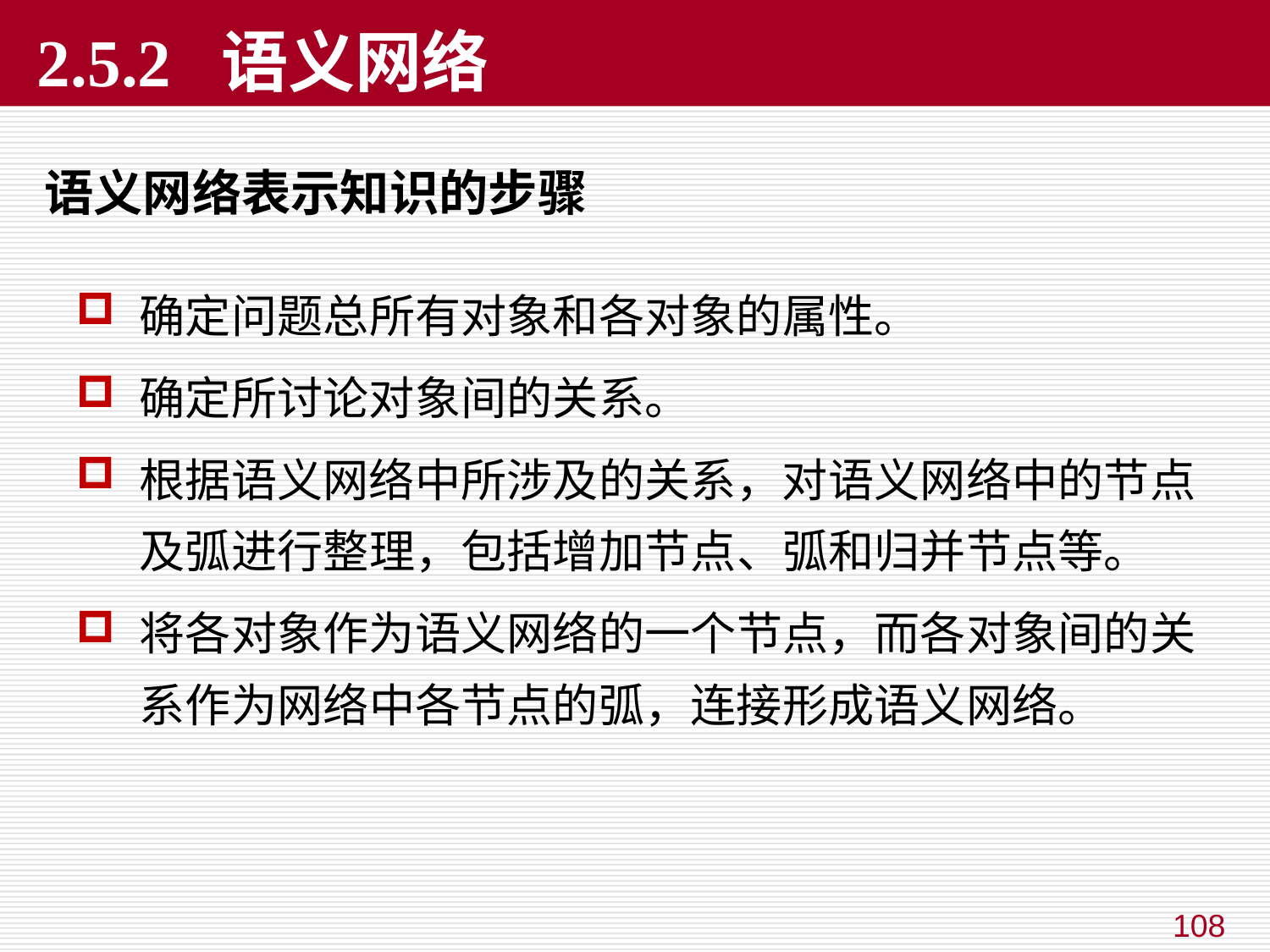

# 2.5.2  语义网络
语义网络表示知识的步骤
确定问题总所有对象和各对象的属性。
确定所讨论对象间的关系。
根据语义网络中所涉及的关系，对语义网络中的节点及弧进行整理，包括增加节点、弧和归并节点等。
将各对象作为语义网络的一个节点，而各对象间的关系作为网络中各节点的弧，连接形成语义网络。
108